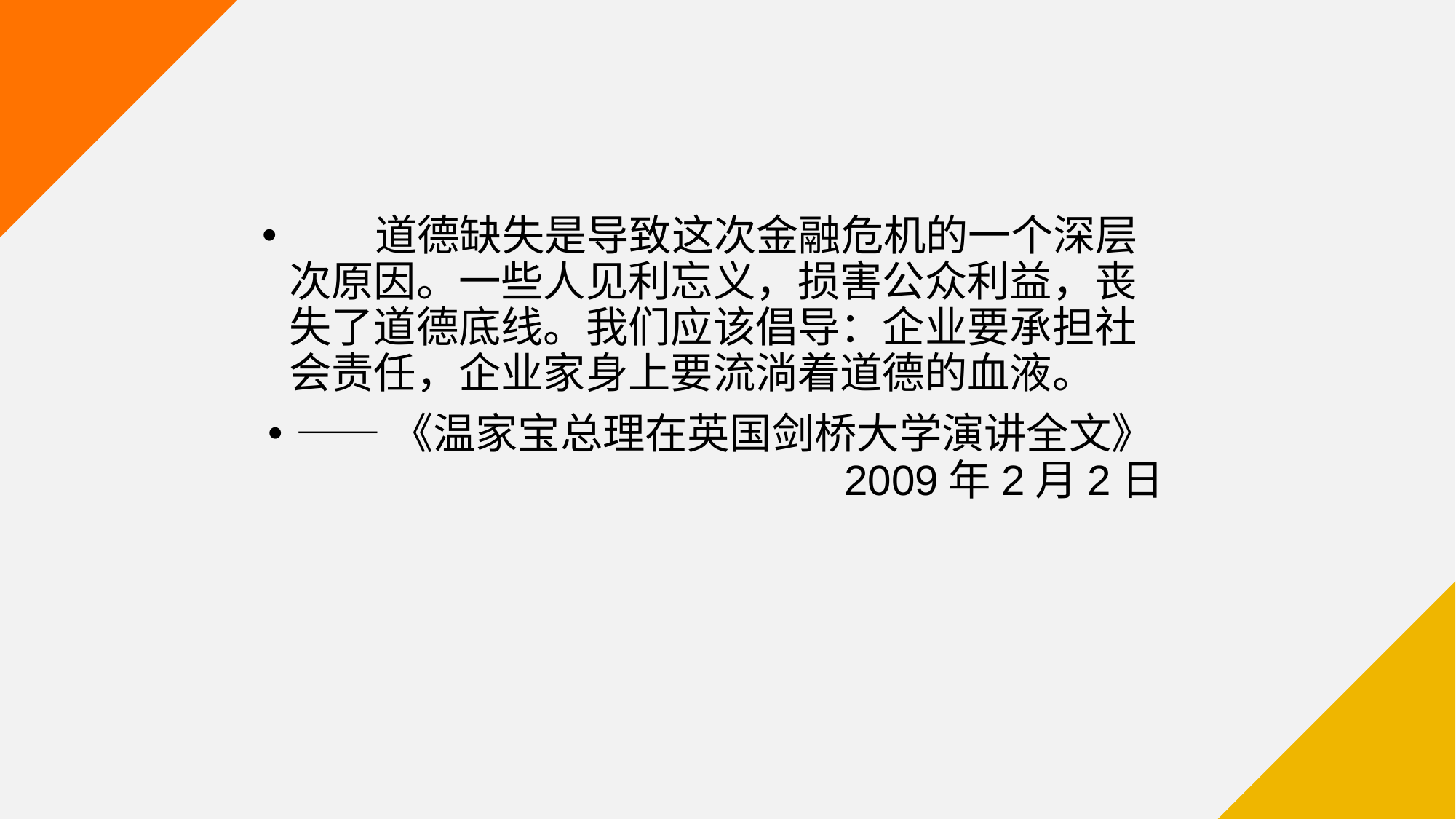

道德缺失是导致这次金融危机的一个深层次原因。一些人见利忘义，损害公众利益，丧失了道德底线。我们应该倡导：企业要承担社会责任，企业家身上要流淌着道德的血液。
——《温家宝总理在英国剑桥大学演讲全文》2009年2月2日